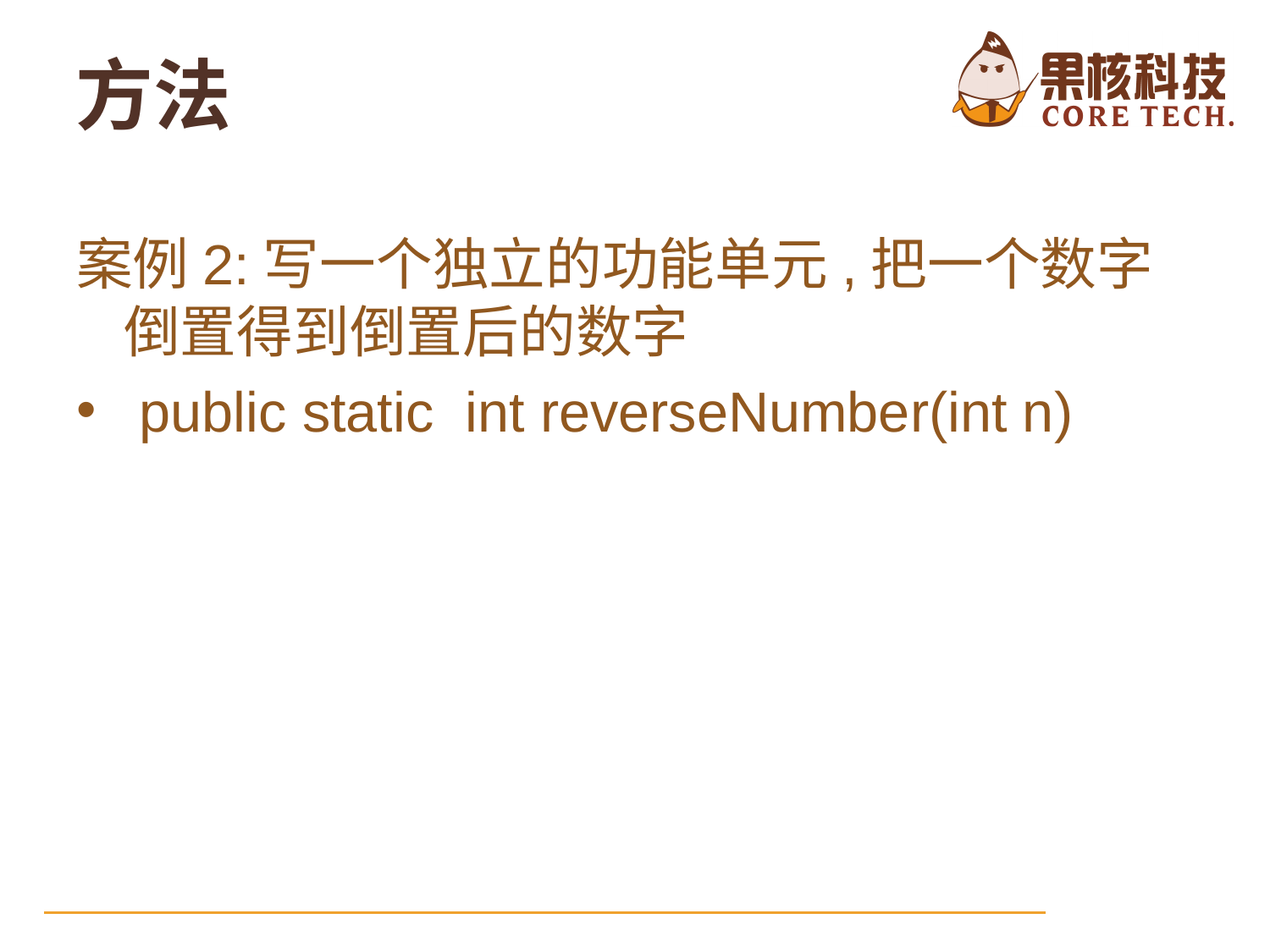

案例2:写一个独立的功能单元,把一个数字倒置得到倒置后的数字
 public static  int reverseNumber(int n)

方法